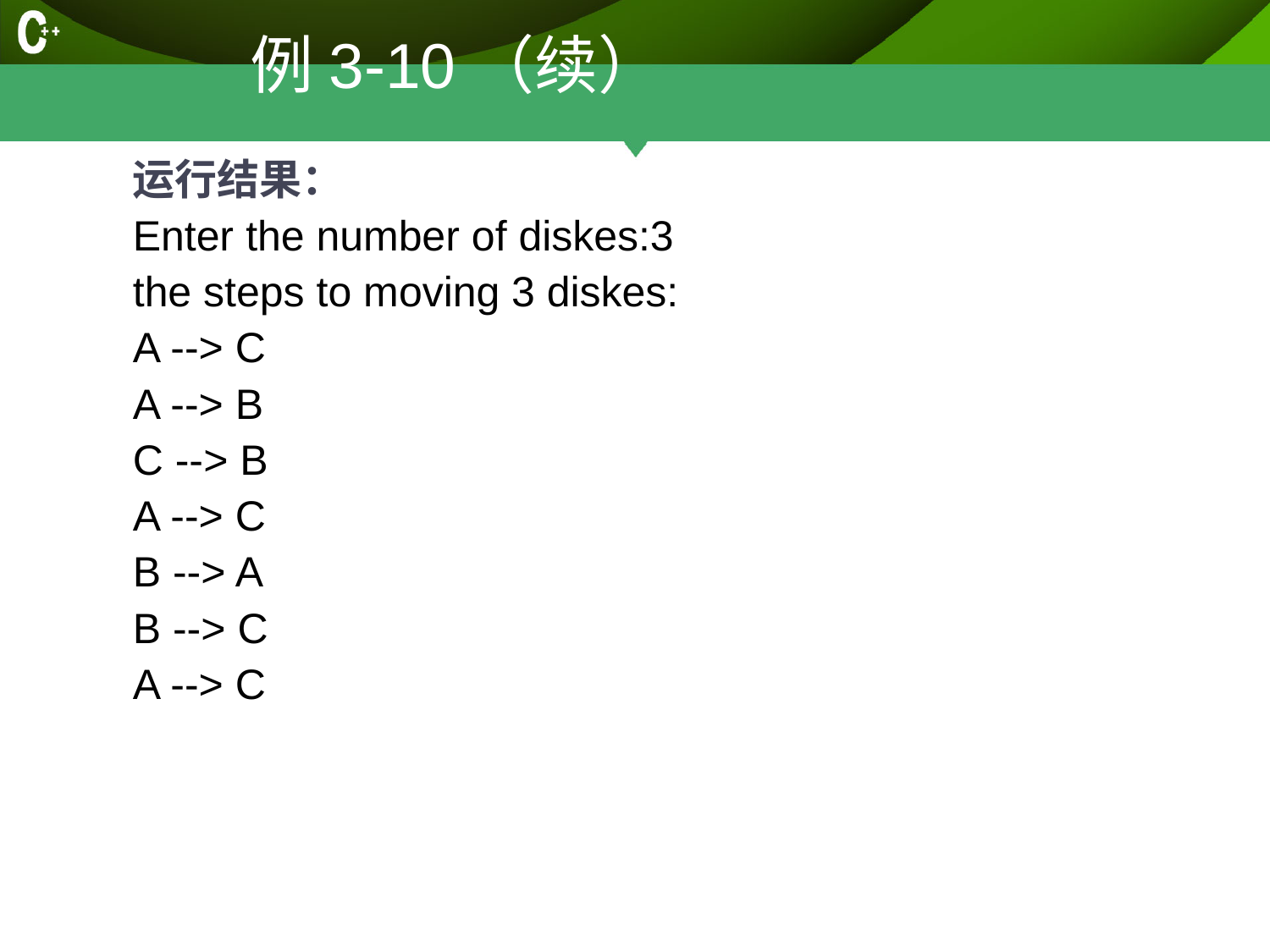

# 例3-10（续）
运行结果：
Enter the number of diskes:3
the steps to moving 3 diskes:
A --> C
A --> B
C --> B
A --> C
B --> A
B --> C
A --> C